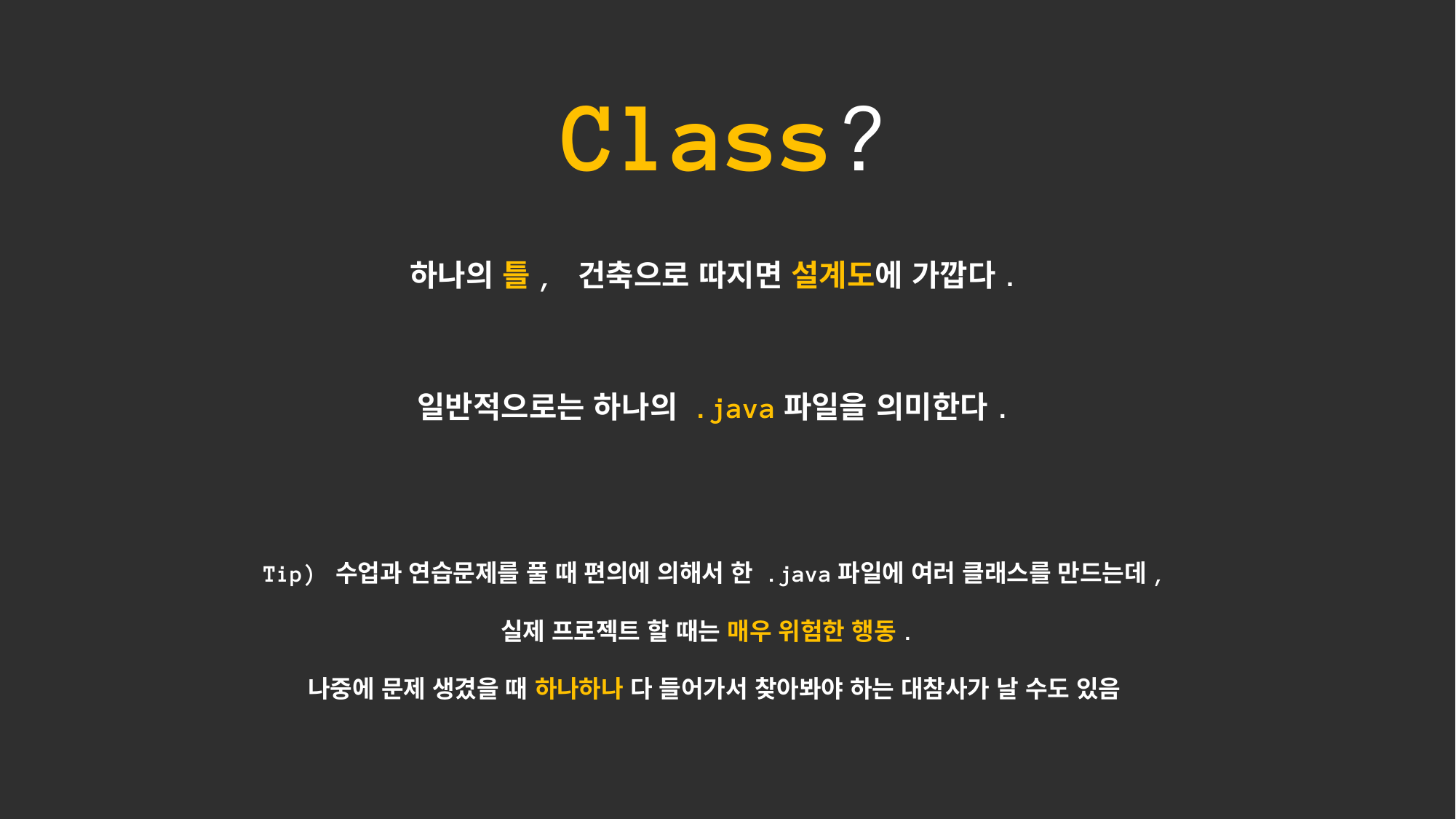

Class?
하나의 틀, 건축으로 따지면 설계도에 가깝다.
일반적으로는 하나의 .java파일을 의미한다.
Tip) 수업과 연습문제를 풀 때 편의에 의해서 한 .java파일에 여러 클래스를 만드는데,
실제 프로젝트 할 때는 매우 위험한 행동.
나중에 문제 생겼을 때 하나하나 다 들어가서 찾아봐야 하는 대참사가 날 수도 있음